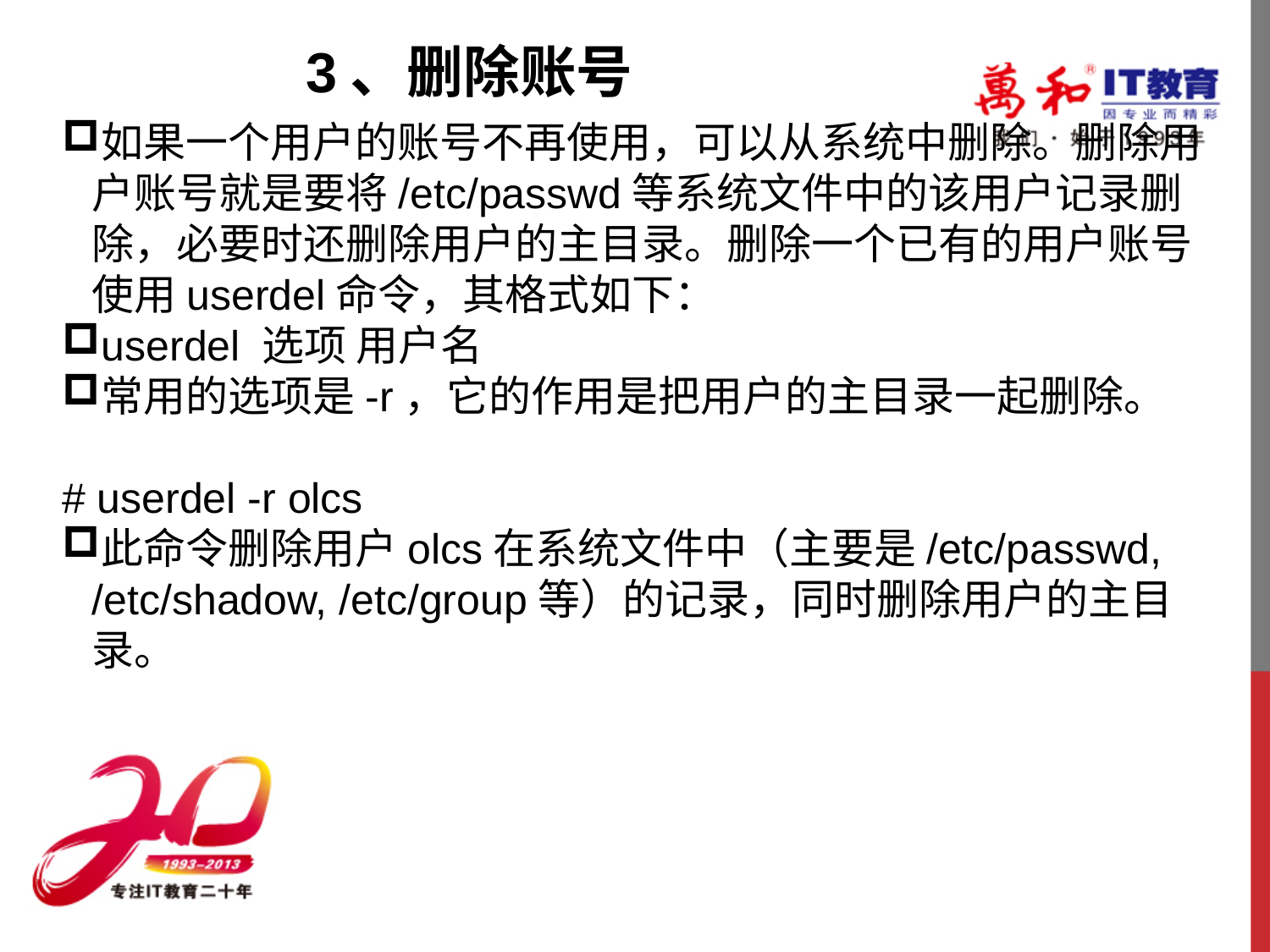

3、删除账号
如果一个用户的账号不再使用，可以从系统中删除。删除用户账号就是要将/etc/passwd等系统文件中的该用户记录删除，必要时还删除用户的主目录。删除一个已有的用户账号使用userdel命令，其格式如下：
userdel 选项 用户名
常用的选项是-r，它的作用是把用户的主目录一起删除。

# userdel -r olcs
此命令删除用户olcs在系统文件中（主要是/etc/passwd, /etc/shadow, /etc/group等）的记录，同时删除用户的主目录。